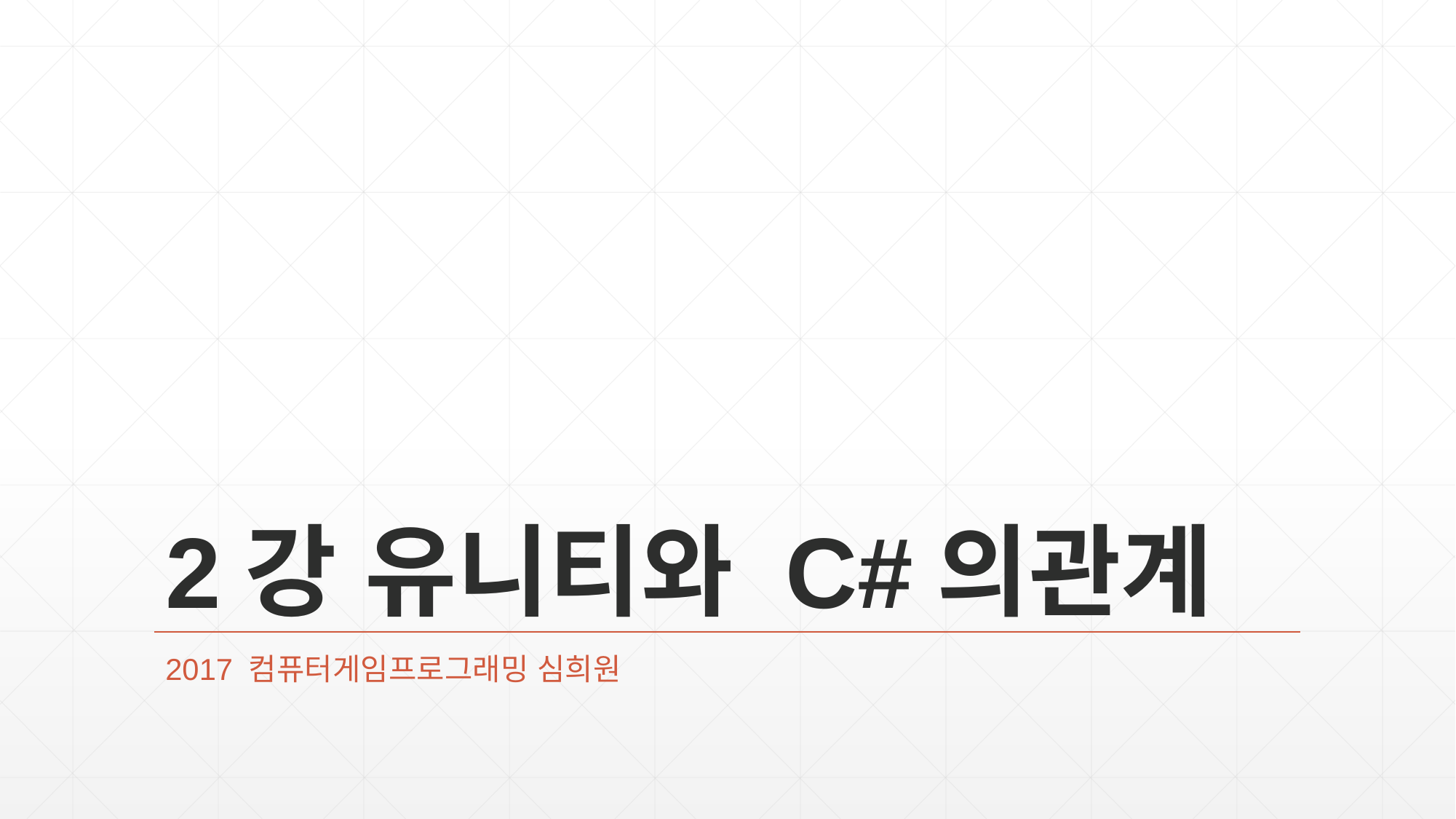

# 2강 유니티와 C#의관계
2017 컴퓨터게임프로그래밍 심희원